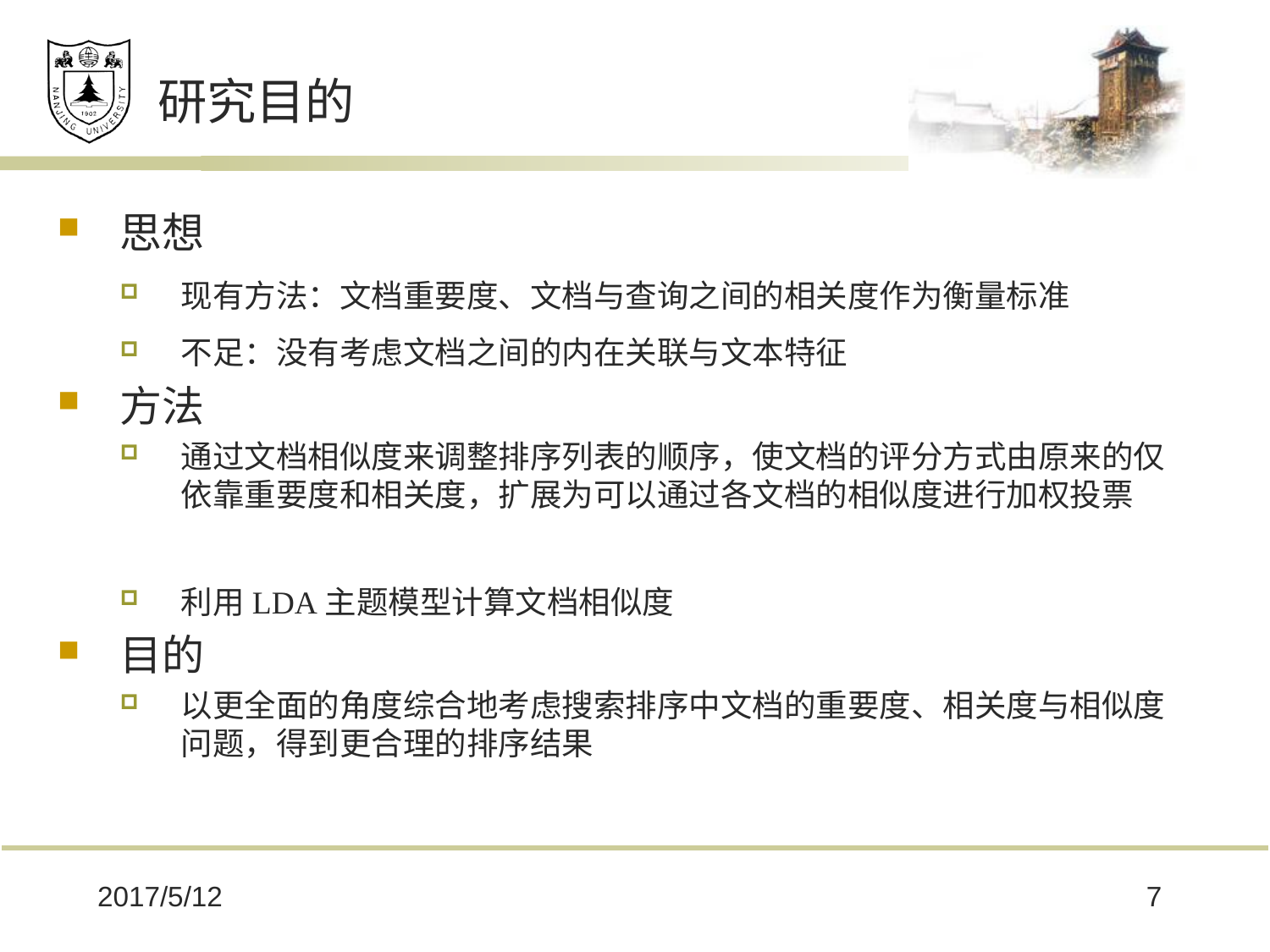

# 研究目的
思想
现有方法：文档重要度、文档与查询之间的相关度作为衡量标准
不足：没有考虑文档之间的内在关联与文本特征
方法
通过文档相似度来调整排序列表的顺序，使文档的评分方式由原来的仅依靠重要度和相关度，扩展为可以通过各文档的相似度进行加权投票

利用LDA主题模型计算文档相似度
目的
以更全面的角度综合地考虑搜索排序中文档的重要度、相关度与相似度问题，得到更合理的排序结果

2017/5/12
7